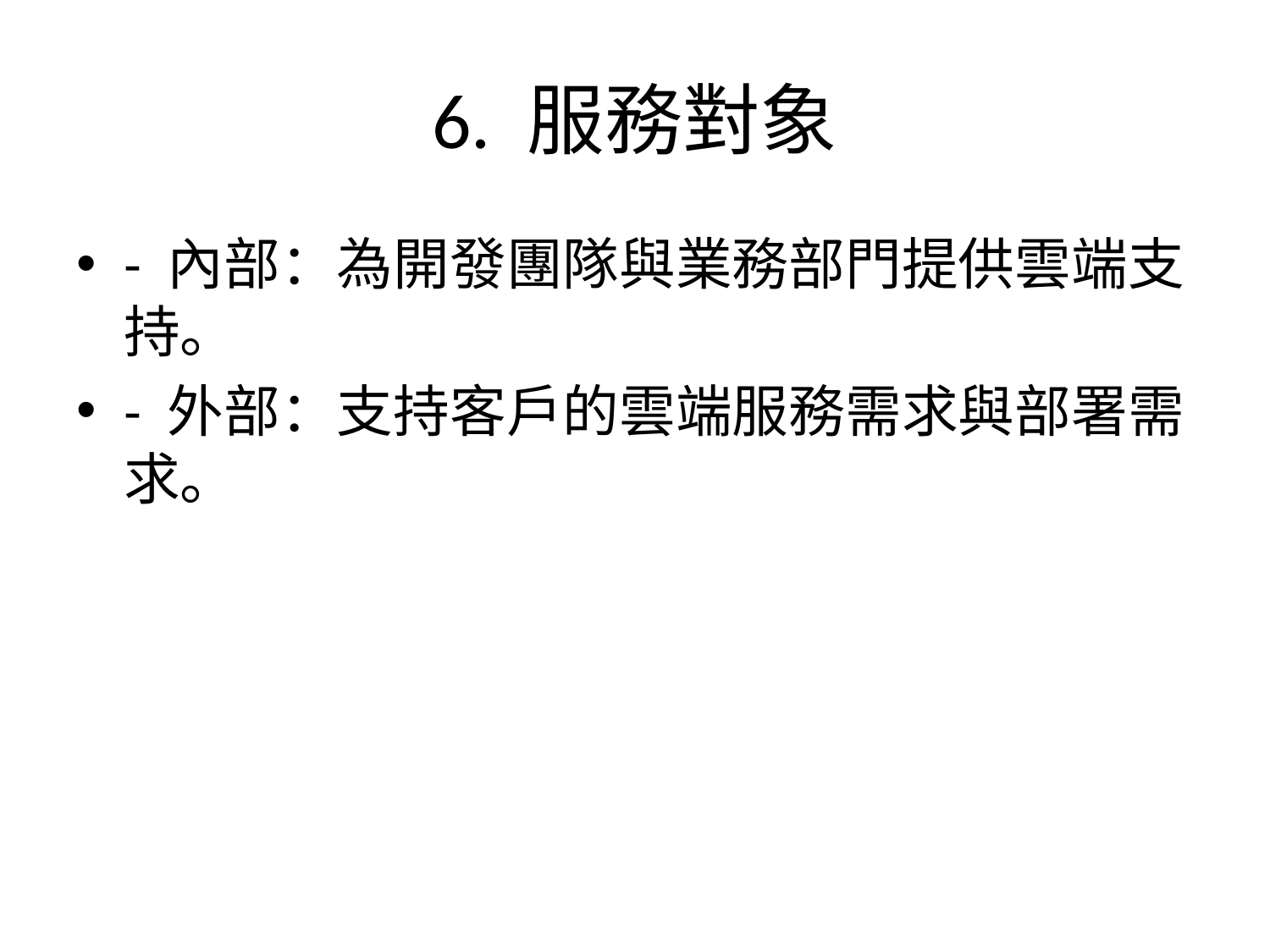

# 6. 服務對象
- 內部：為開發團隊與業務部門提供雲端支持。
- 外部：支持客戶的雲端服務需求與部署需求。